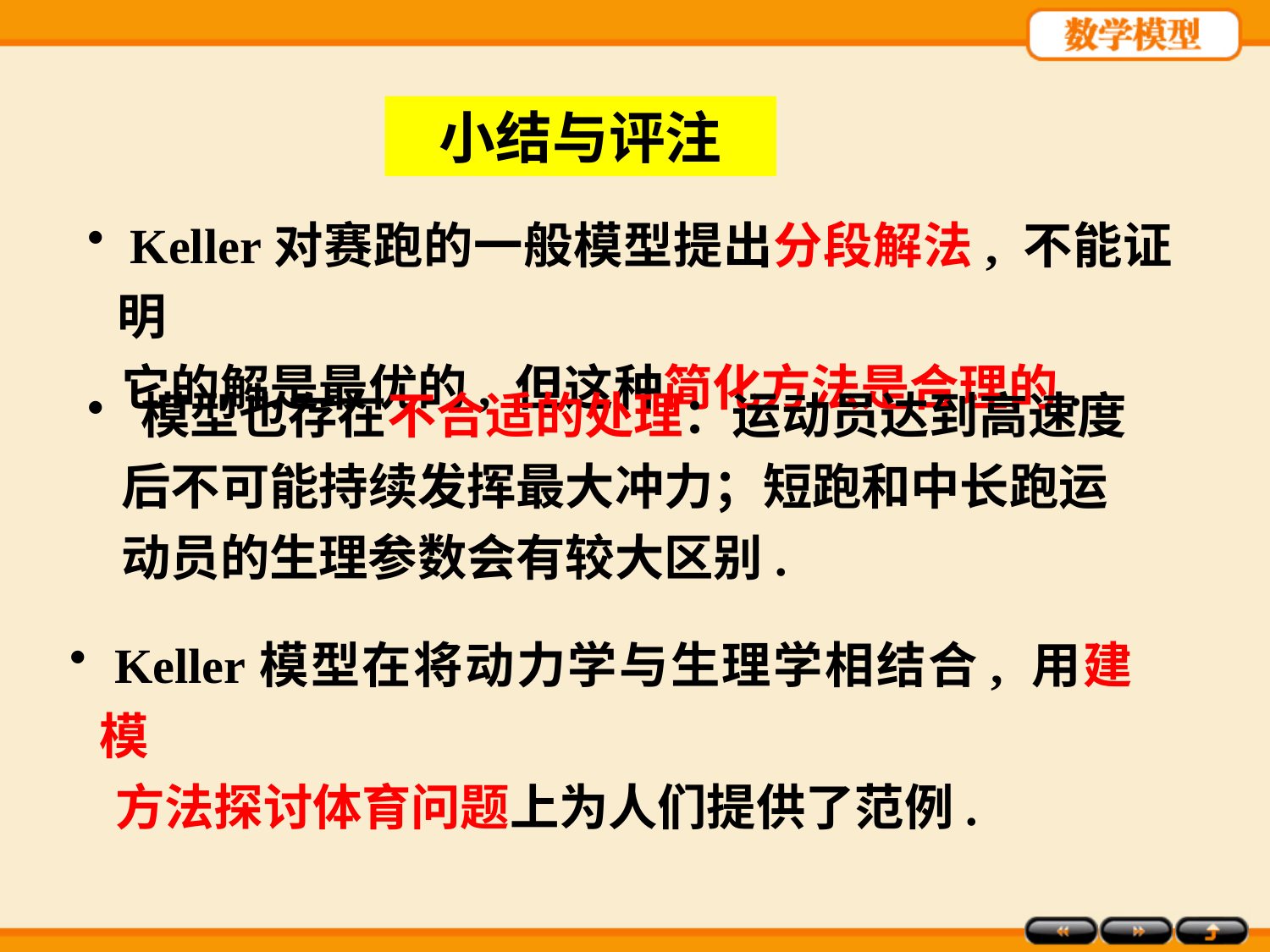

小结与评注
 Keller对赛跑的一般模型提出分段解法, 不能证明
  它的解是最优的, 但这种简化方法是合理的.
 模型也存在不合适的处理：运动员达到高速度
  后不可能持续发挥最大冲力；短跑和中长跑运
  动员的生理参数会有较大区别.
 Keller模型在将动力学与生理学相结合, 用建模
   方法探讨体育问题上为人们提供了范例.